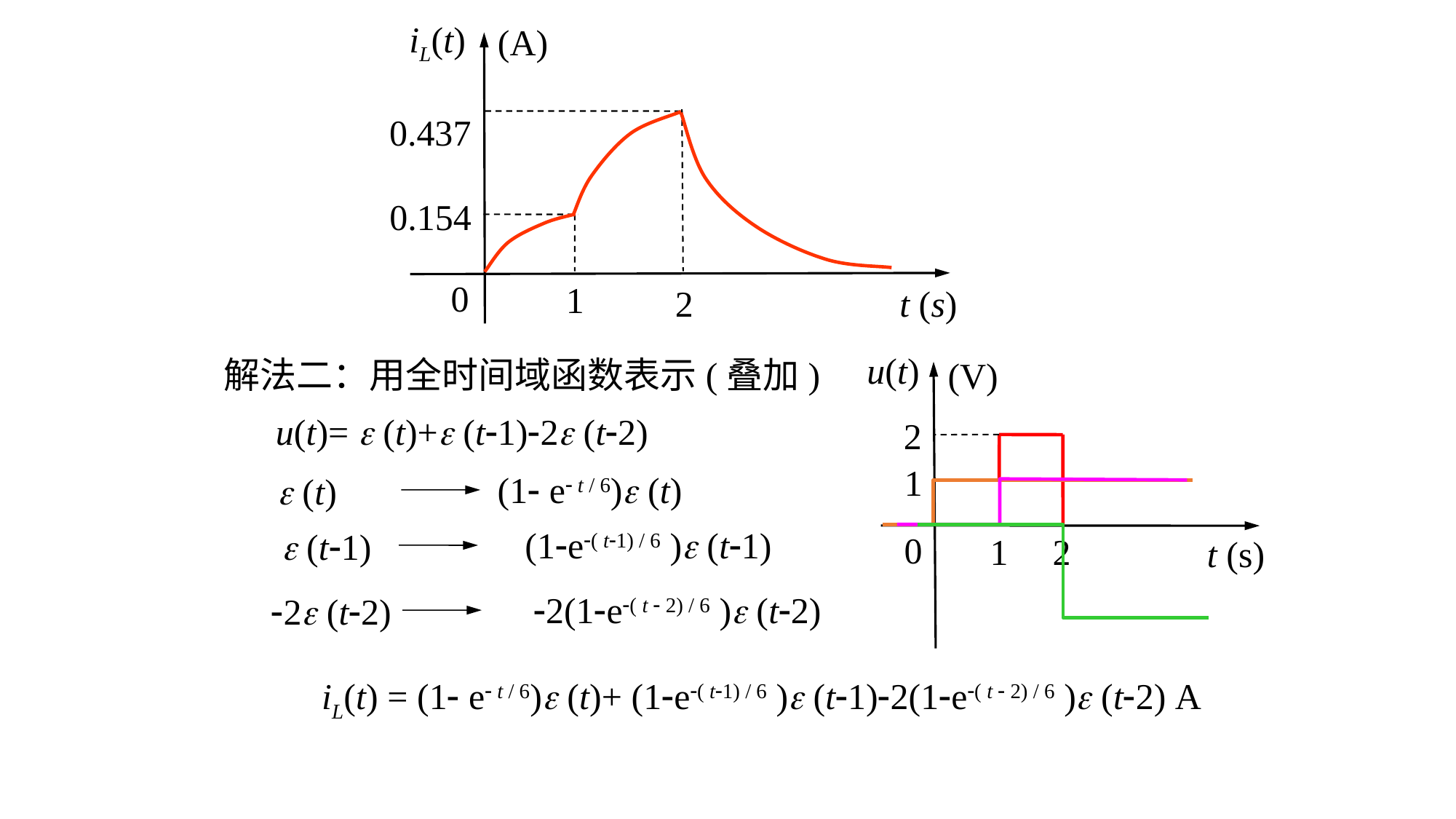

iL(t)
(A)
0.437

0.154

0
1

2
t (s)
u(t)
(V)

2

1

0
1
2
t (s)

解法二：用全时间域函数表示(叠加)
 u(t)= ε (t)+ε (t−1)−2ε (t−2)
(1− e− t / 6)ε (t)
ε (t)

(1−e−( t−1) / 6 )ε (t−1)
ε (t−1)

−2(1−e−( t − 2) / 6 )ε (t−2)
−2ε (t−2)

iL(t) = (1− e− t / 6)ε (t)+ (1−e−( t−1) / 6 )ε (t−1)−2(1−e−( t − 2) / 6 )ε (t−2) A